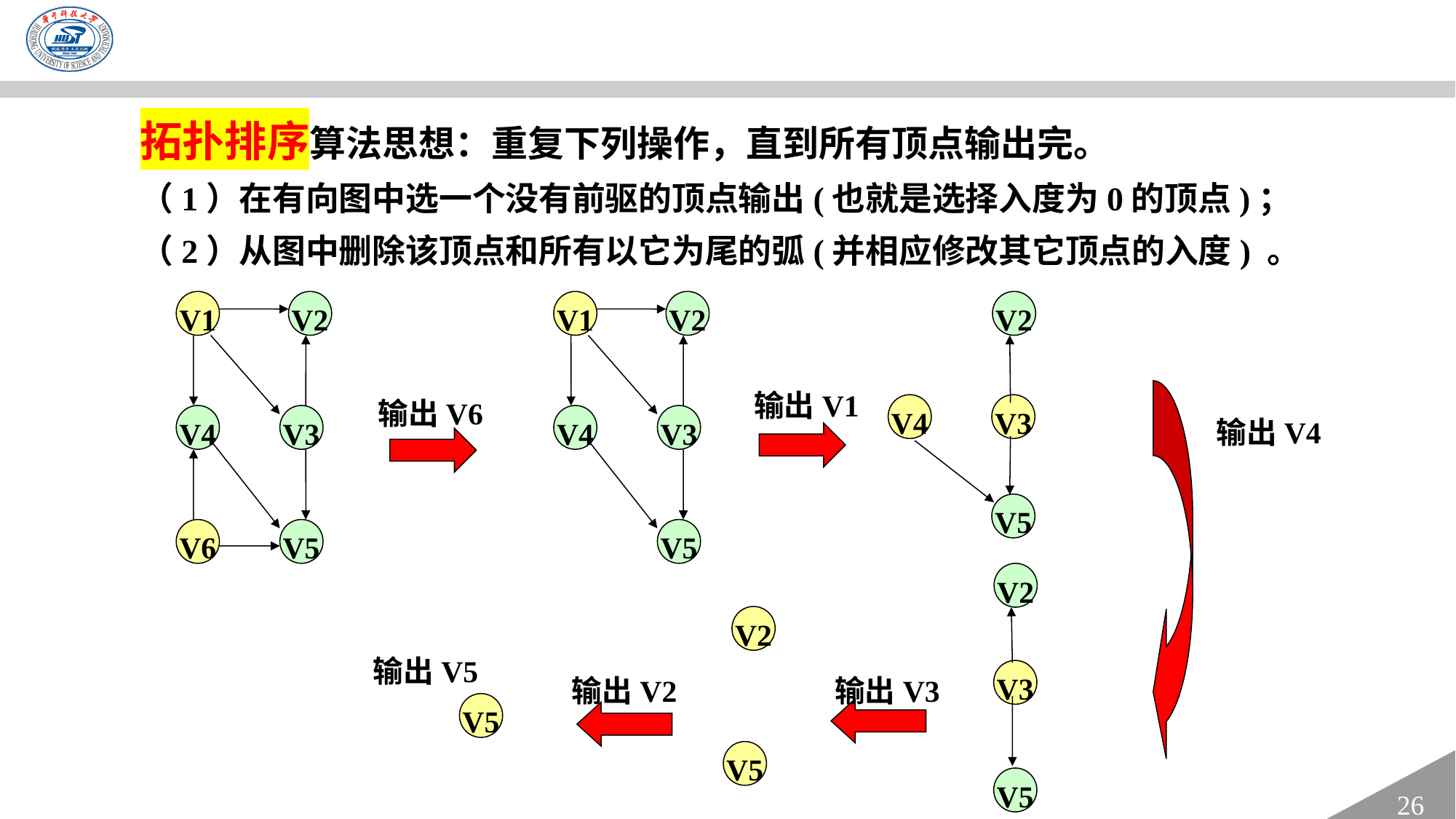

拓扑排序算法思想：重复下列操作，直到所有顶点输出完。
（1）在有向图中选一个没有前驱的顶点输出(也就是选择入度为0的顶点)；
（2）从图中删除该顶点和所有以它为尾的弧(并相应修改其它顶点的入度) 。
V1
V2
V1
V2
V2

输出V1
输出V6

V4
V3
输出V4
V4
V3
V4
V3

V5
V6
V5
V5

V2
V2

输出V5
输出V2
输出V3
V3
V5

V5
V5